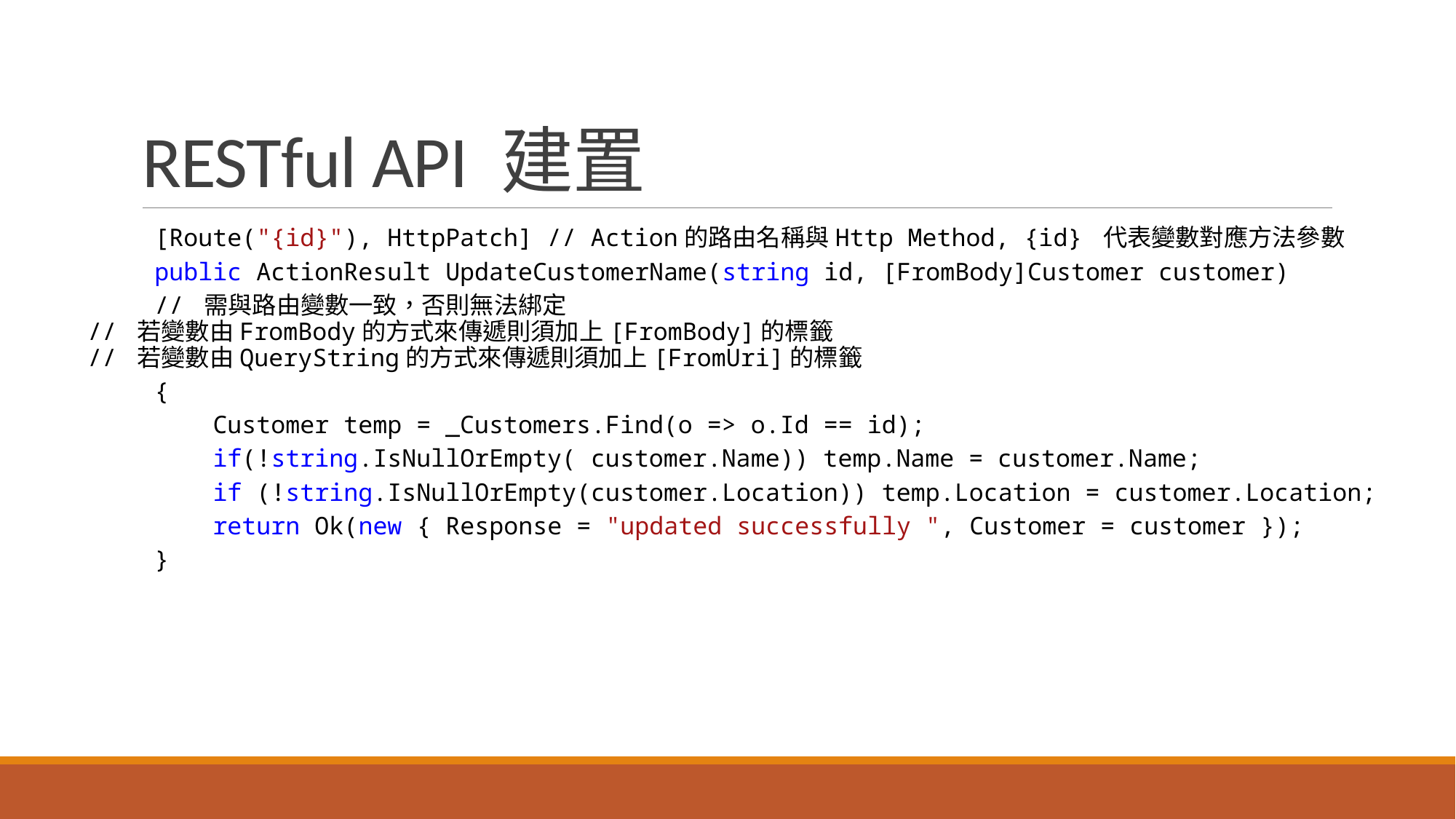

# RESTful API 建置
        [Route("{id}"), HttpPatch] // Action的路由名稱與Http Method, {id} 代表變數對應方法參數
        public ActionResult UpdateCustomerName(string id, [FromBody]Customer customer)
        // 需與路由變數一致，否則無法綁定
        // 若變數由FromBody的方式來傳遞則須加上[FromBody]的標籤
        // 若變數由QueryString的方式來傳遞則須加上[FromUri]的標籤
        {
            Customer temp = _Customers.Find(o => o.Id == id);
            if(!string.IsNullOrEmpty( customer.Name)) temp.Name = customer.Name;
            if (!string.IsNullOrEmpty(customer.Location)) temp.Location = customer.Location;
            return Ok(new { Response = "updated successfully ", Customer = customer });
        }